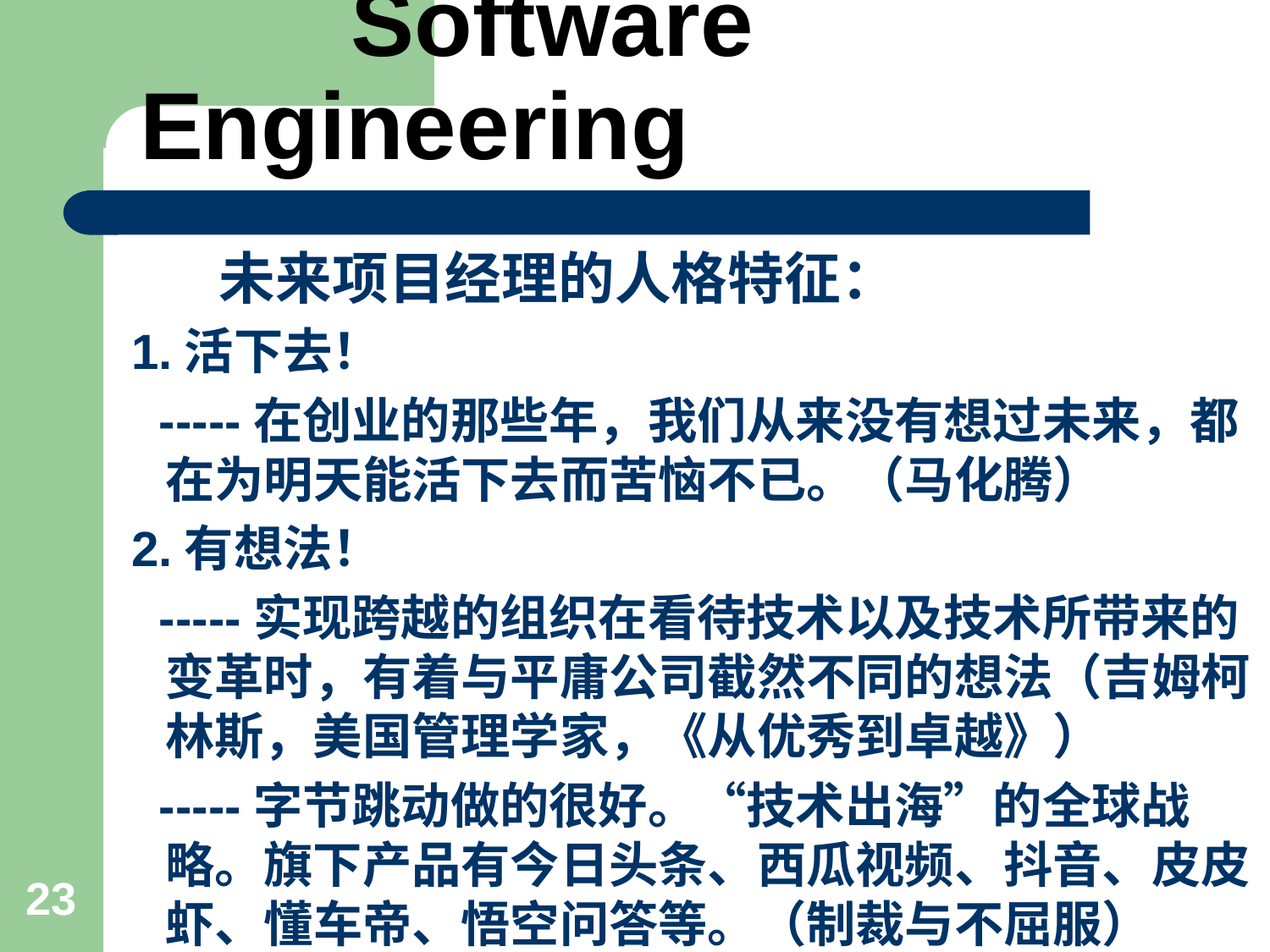

# Software   Engineering
        未来项目经理的人格特征：
 1.活下去！
   -----在创业的那些年，我们从来没有想过未来，都在为明天能活下去而苦恼不已。（马化腾）
 2.有想法！
   -----实现跨越的组织在看待技术以及技术所带来的变革时，有着与平庸公司截然不同的想法（吉姆柯林斯，美国管理学家，《从优秀到卓越》）
   -----字节跳动做的很好。“技术出海”的全球战略。旗下产品有今日头条、西瓜视频、抖音、皮皮虾、懂车帝、悟空问答等。（制裁与不屈服）

23